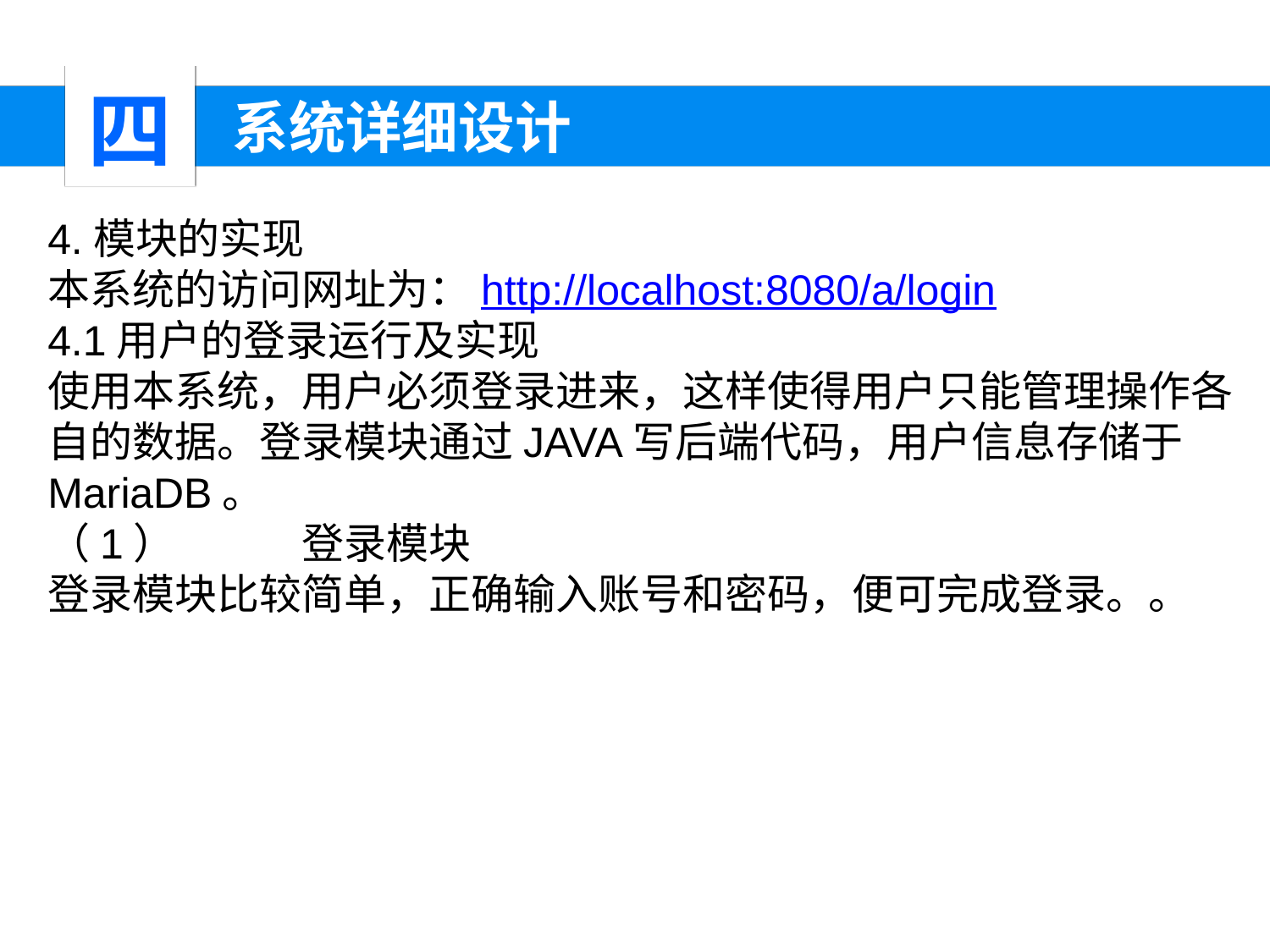

四
                系统详细设计
4.模块的实现
本系统的访问网址为：http://localhost:8080/a/login
4.1用户的登录运行及实现
使用本系统，用户必须登录进来，这样使得用户只能管理操作各自的数据。登录模块通过JAVA写后端代码，用户信息存储于MariaDB。
（1）	登录模块
登录模块比较简单，正确输入账号和密码，便可完成登录。。